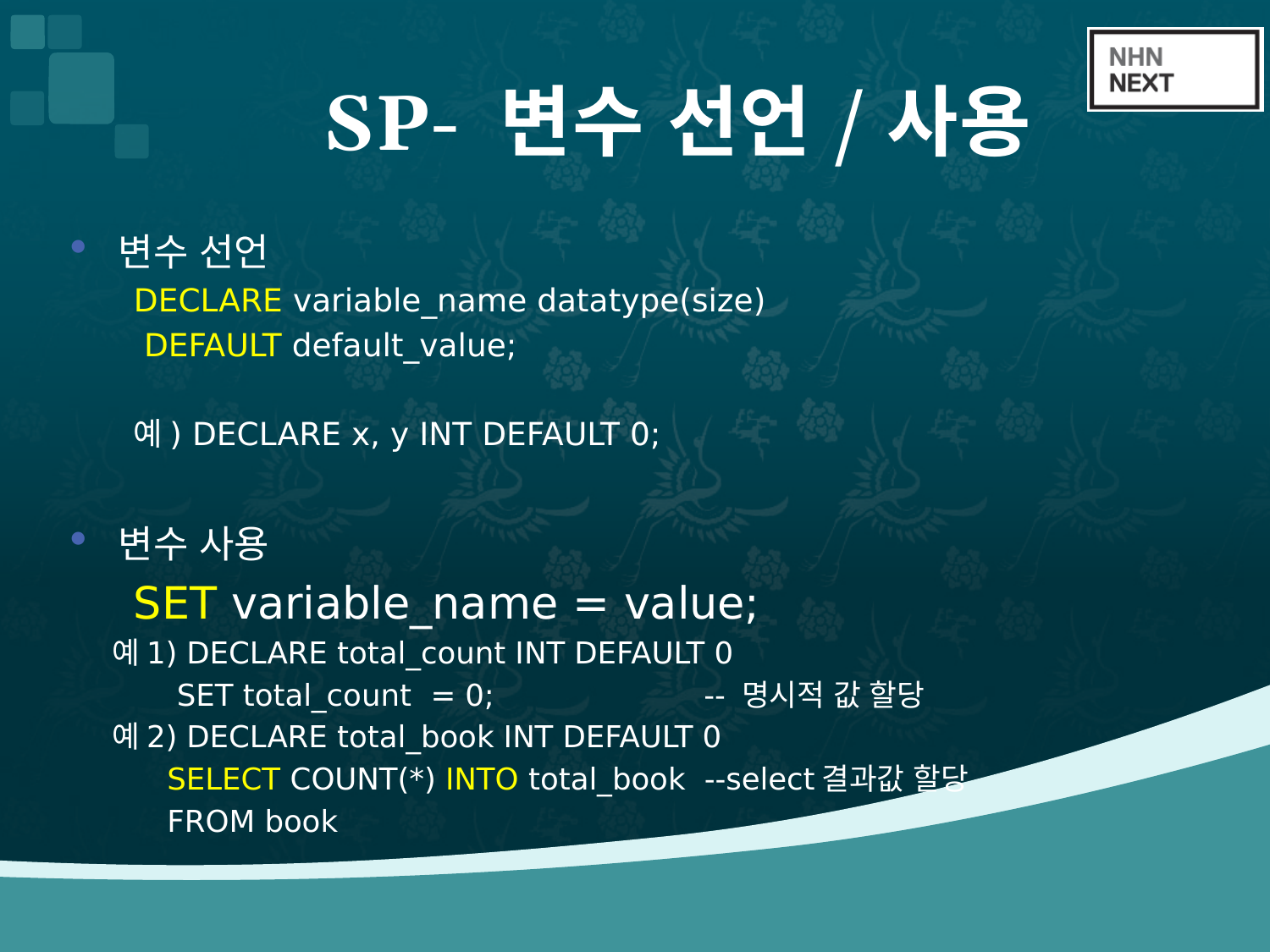

# SP- 변수 선언/사용
변수 선언
DECLARE variable_name datatype(size)
		 DEFAULT default_value;

예) DECLARE x, y INT DEFAULT 0;

변수 사용
SET variable_name = value;
    예1) DECLARE total_count INT DEFAULT 0
           SET total_count  = 0;                      -- 명시적 값 할당
    예2) DECLARE total_book INT DEFAULT 0
          SELECT COUNT(*) INTO total_book  --select결과값 할당
          FROM book